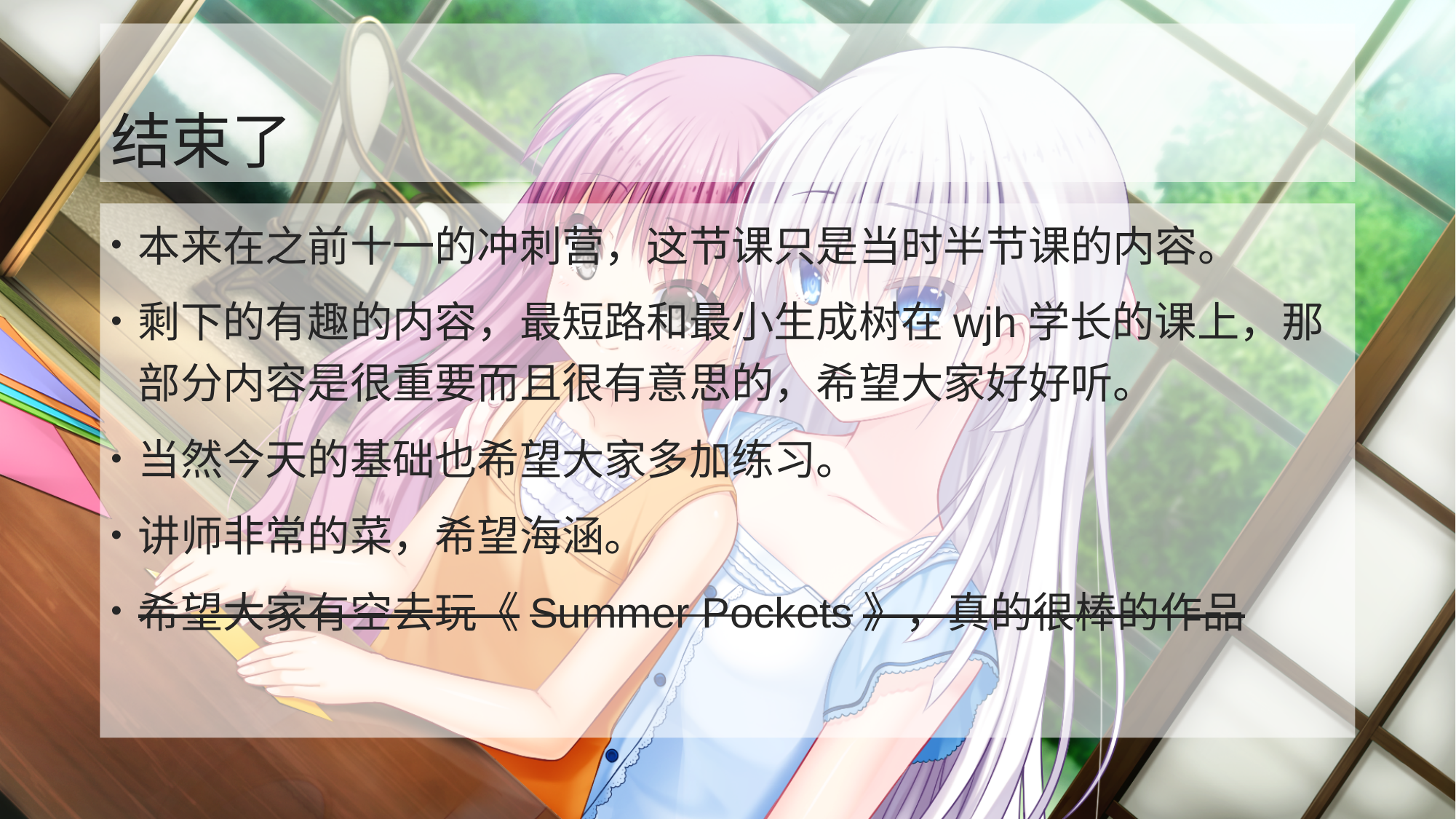

# 结束了
本来在之前十一的冲刺营，这节课只是当时半节课的内容。
剩下的有趣的内容，最短路和最小生成树在wjh学长的课上，那部分内容是很重要而且很有意思的，希望大家好好听。
当然今天的基础也希望大家多加练习。
讲师非常的菜，希望海涵。
希望大家有空去玩《Summer Pockets》，真的很棒的作品